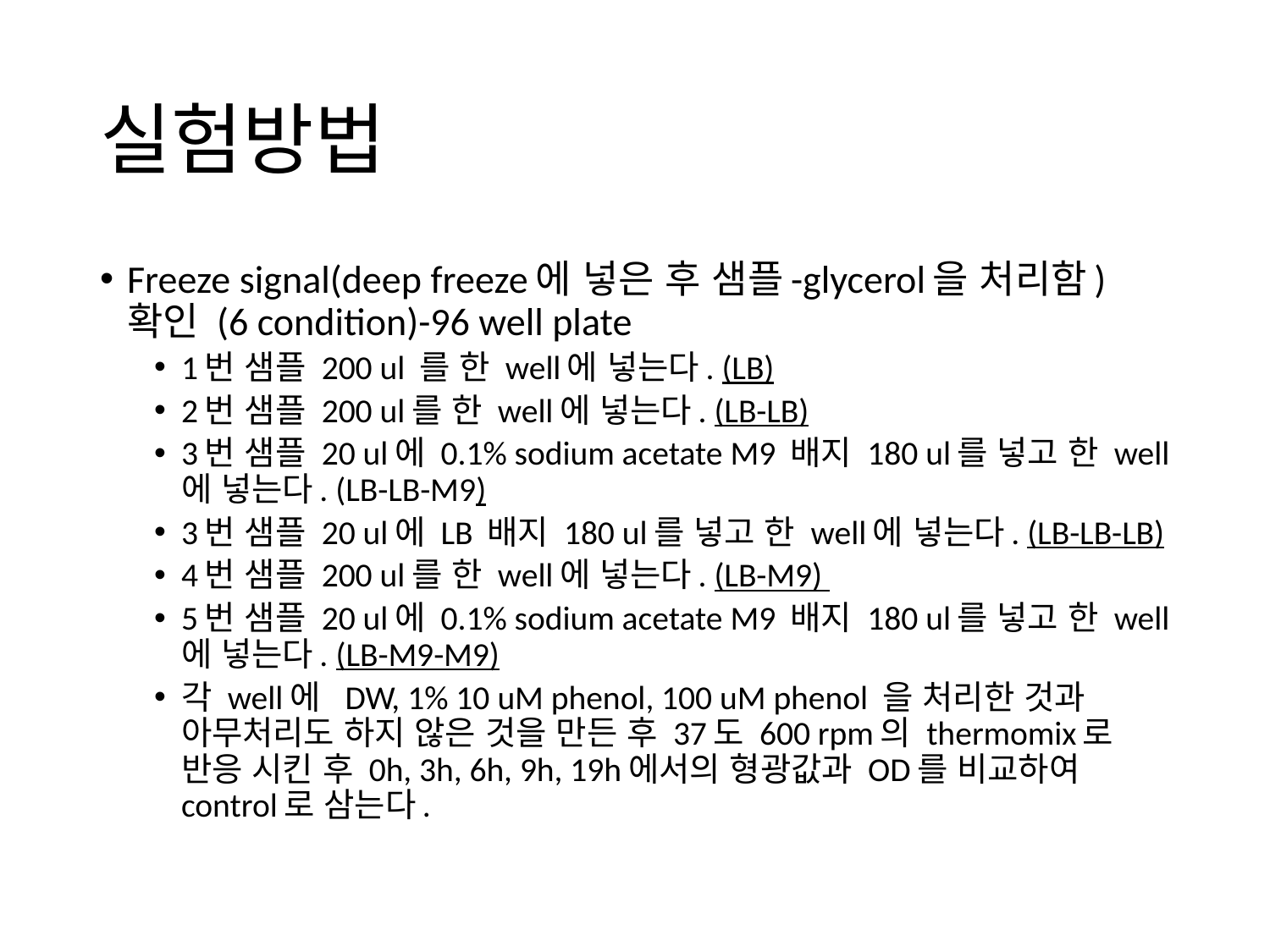

# 실험방법
Freeze signal(deep freeze에 넣은 후 샘플-glycerol을 처리함) 확인 (6 condition)-96 well plate
1번 샘플 200 ul 를 한 well에 넣는다. (LB)
2번 샘플 200 ul를 한 well에 넣는다. (LB-LB)
3번 샘플 20 ul에 0.1% sodium acetate M9 배지 180 ul를 넣고 한 well에 넣는다. (LB-LB-M9)
3번 샘플 20 ul에 LB 배지 180 ul를 넣고 한 well에 넣는다. (LB-LB-LB)
4번 샘플 200 ul를 한 well에 넣는다. (LB-M9)
5번 샘플 20 ul에 0.1% sodium acetate M9 배지 180 ul를 넣고 한 well에 넣는다. (LB-M9-M9)
각 well에  DW, 1% 10 uM phenol, 100 uM phenol 을 처리한 것과 아무처리도 하지 않은 것을 만든 후 37도 600 rpm의 thermomix로 반응 시킨 후 0h, 3h, 6h, 9h, 19h에서의 형광값과 OD를 비교하여 control로 삼는다.